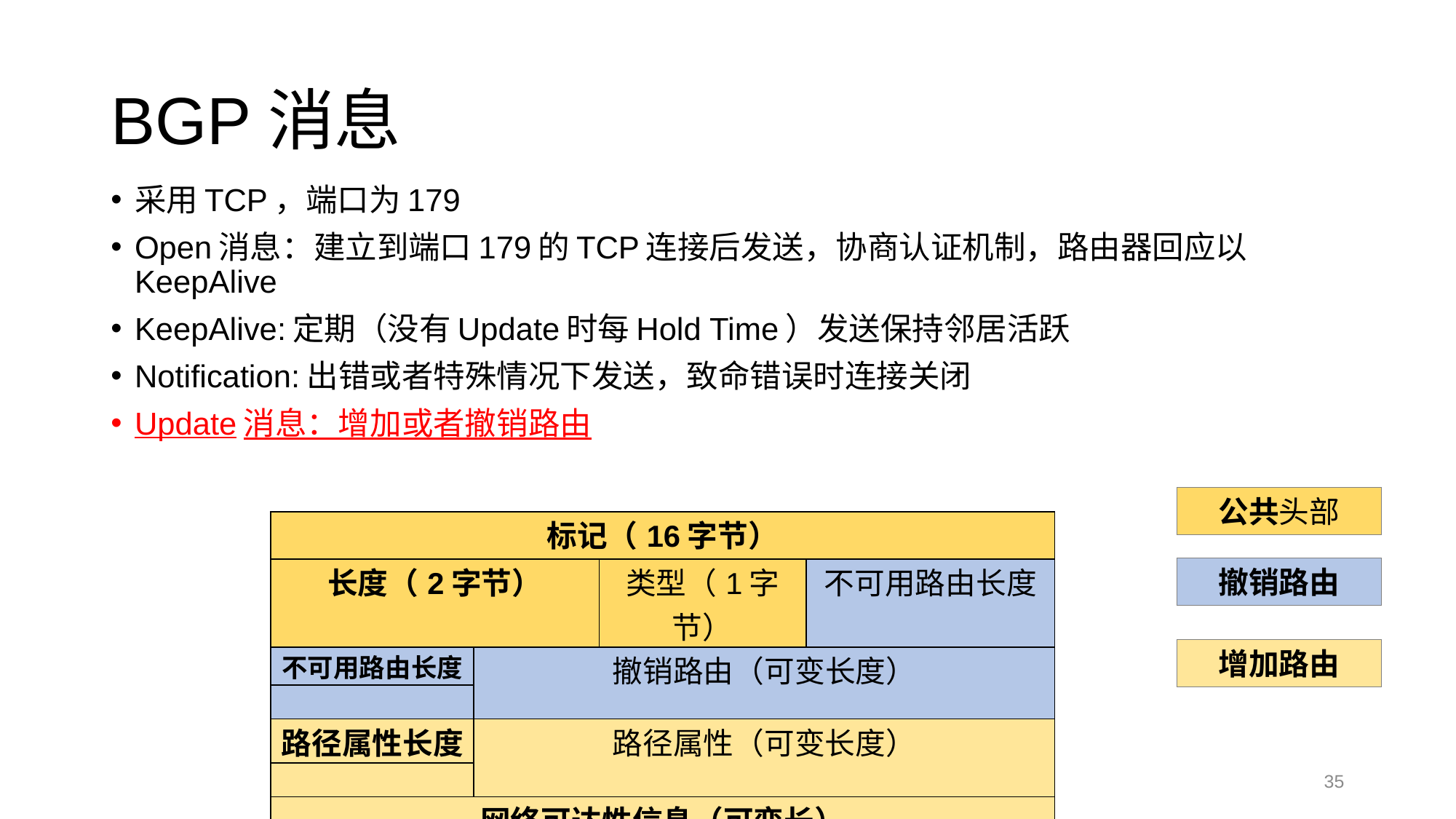

# BGP消息
采用TCP，端口为179
Open消息：建立到端口179的TCP连接后发送，协商认证机制，路由器回应以KeepAlive
KeepAlive:定期（没有Update时每Hold Time）发送保持邻居活跃
Notification:出错或者特殊情况下发送，致命错误时连接关闭
Update消息：增加或者撤销路由
公共头部
| 标记（16字节） |  |  |  |
| --- | --- | --- | --- |
| 长度（2字节） |  | 类型（1字节） | 不可用路由长度 |
| 不可用路由长度 | 撤销路由（可变长度） |  |  |
|  |  |  |  |
| 路径属性长度 | 路径属性（可变长度） |  |  |
|  |  |  |  |
| 网络可达性信息（可变长） |  |  |  |
撤销路由
增加路由
35